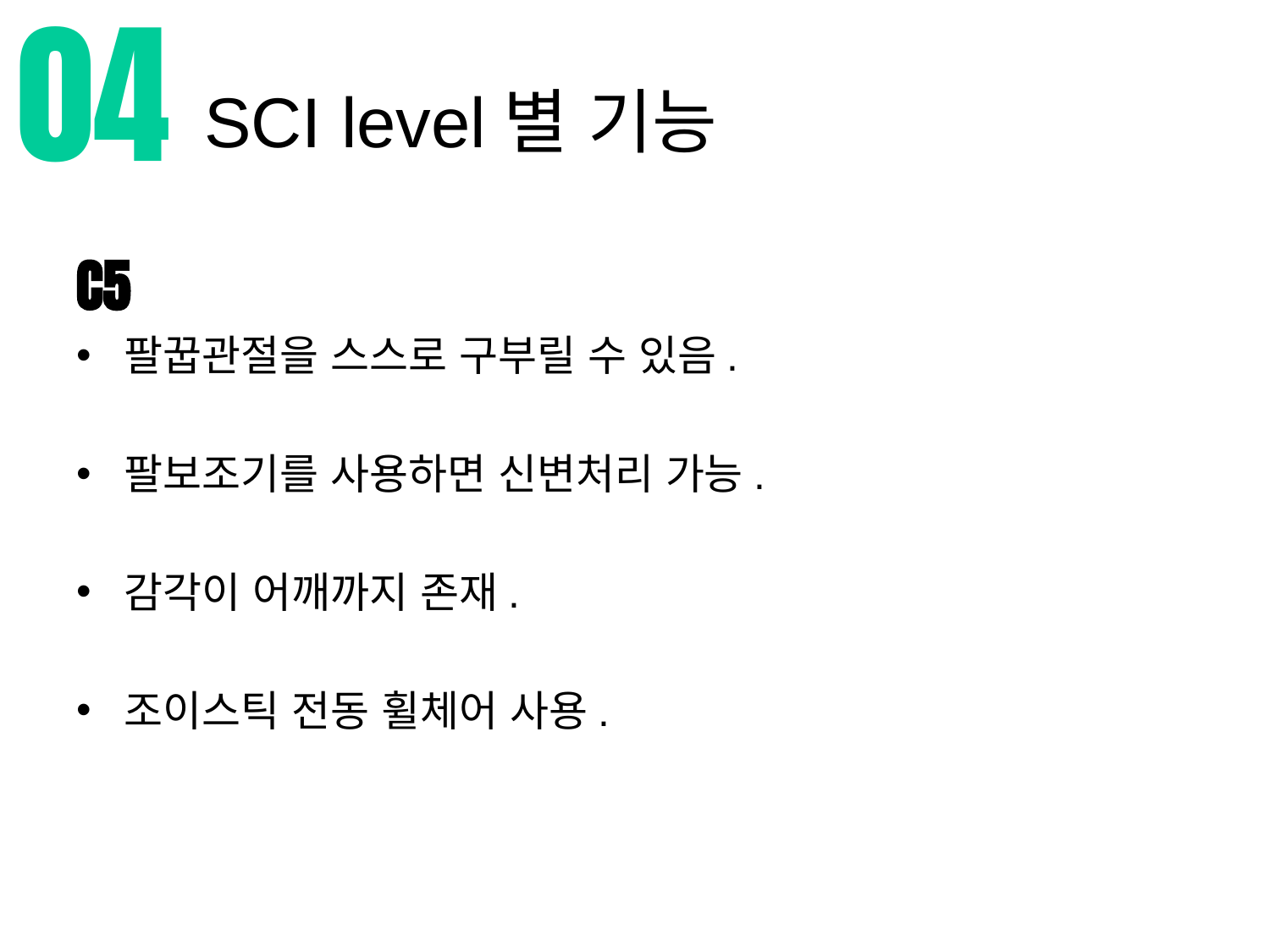

04
Made in Yang
SCI level별 기능
C5
팔꿉관절을 스스로 구부릴 수 있음.

팔보조기를 사용하면 신변처리 가능.

감각이 어깨까지 존재.

조이스틱 전동 휠체어 사용.